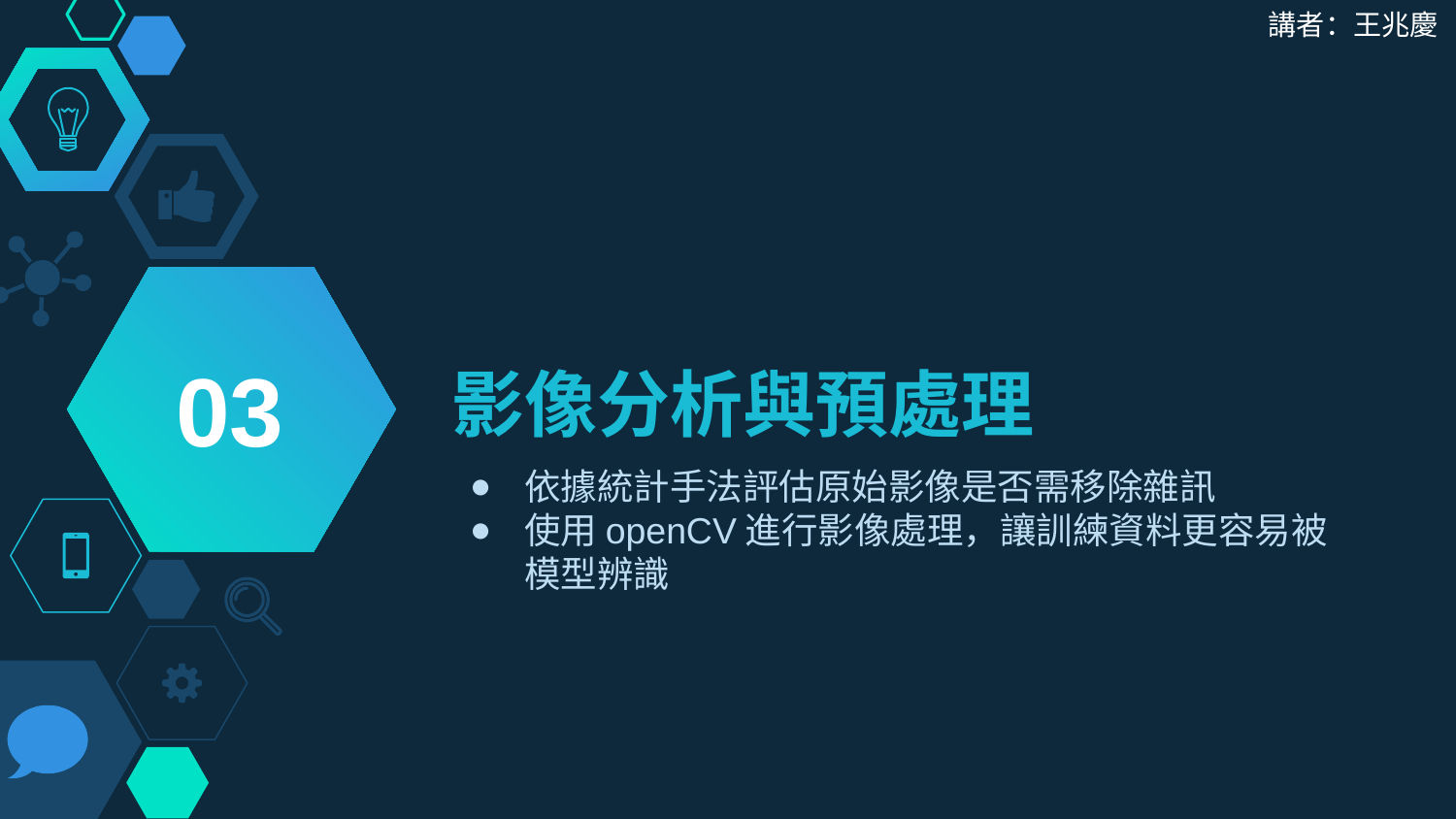

講者：王兆慶
03
# 影像分析與預處理
依據統計手法評估原始影像是否需移除雜訊
使用openCV進行影像處理，讓訓練資料更容易被模型辨識